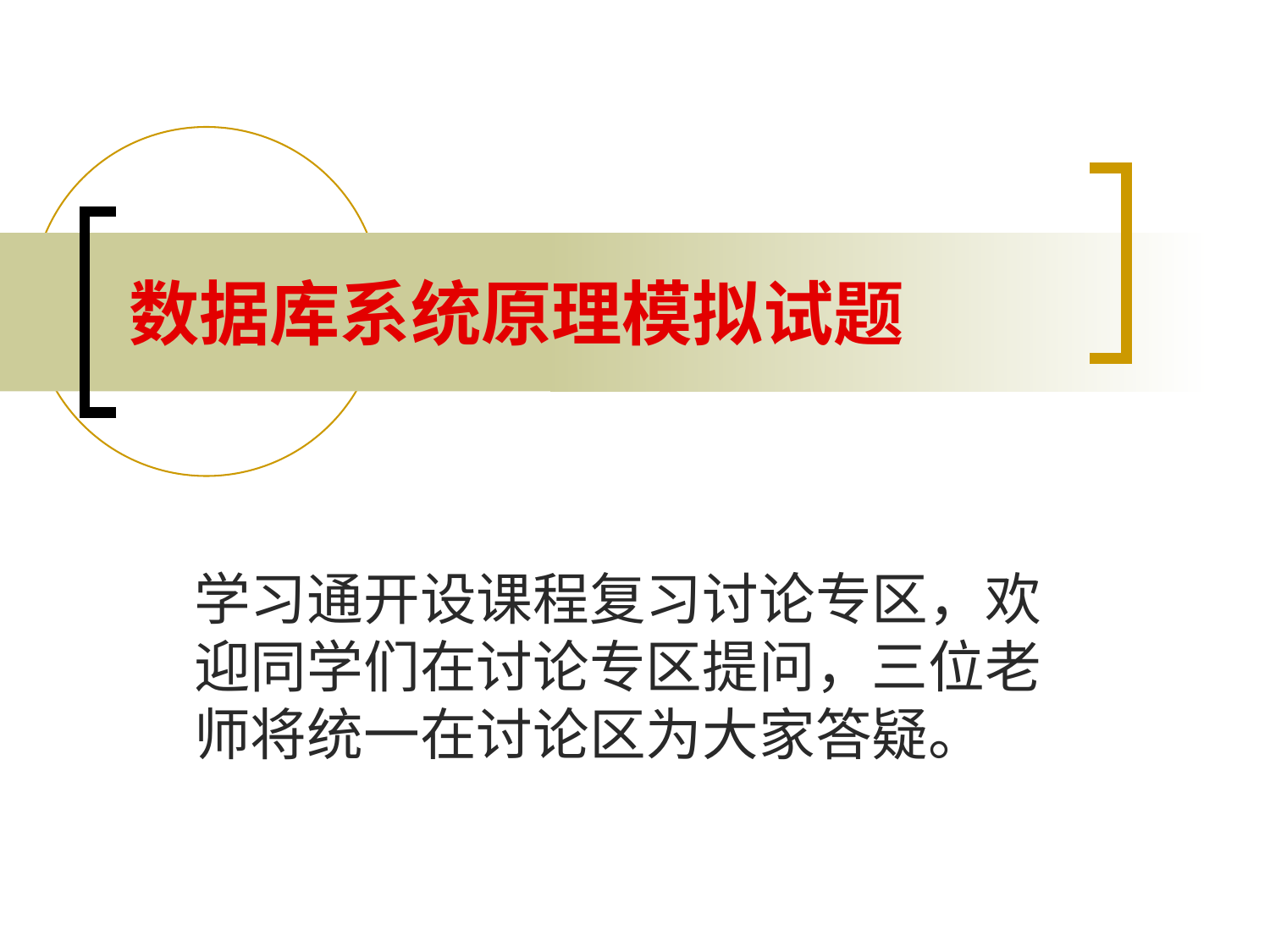

# 数据库系统原理模拟试题
学习通开设课程复习讨论专区，欢迎同学们在讨论专区提问，三位老师将统一在讨论区为大家答疑。